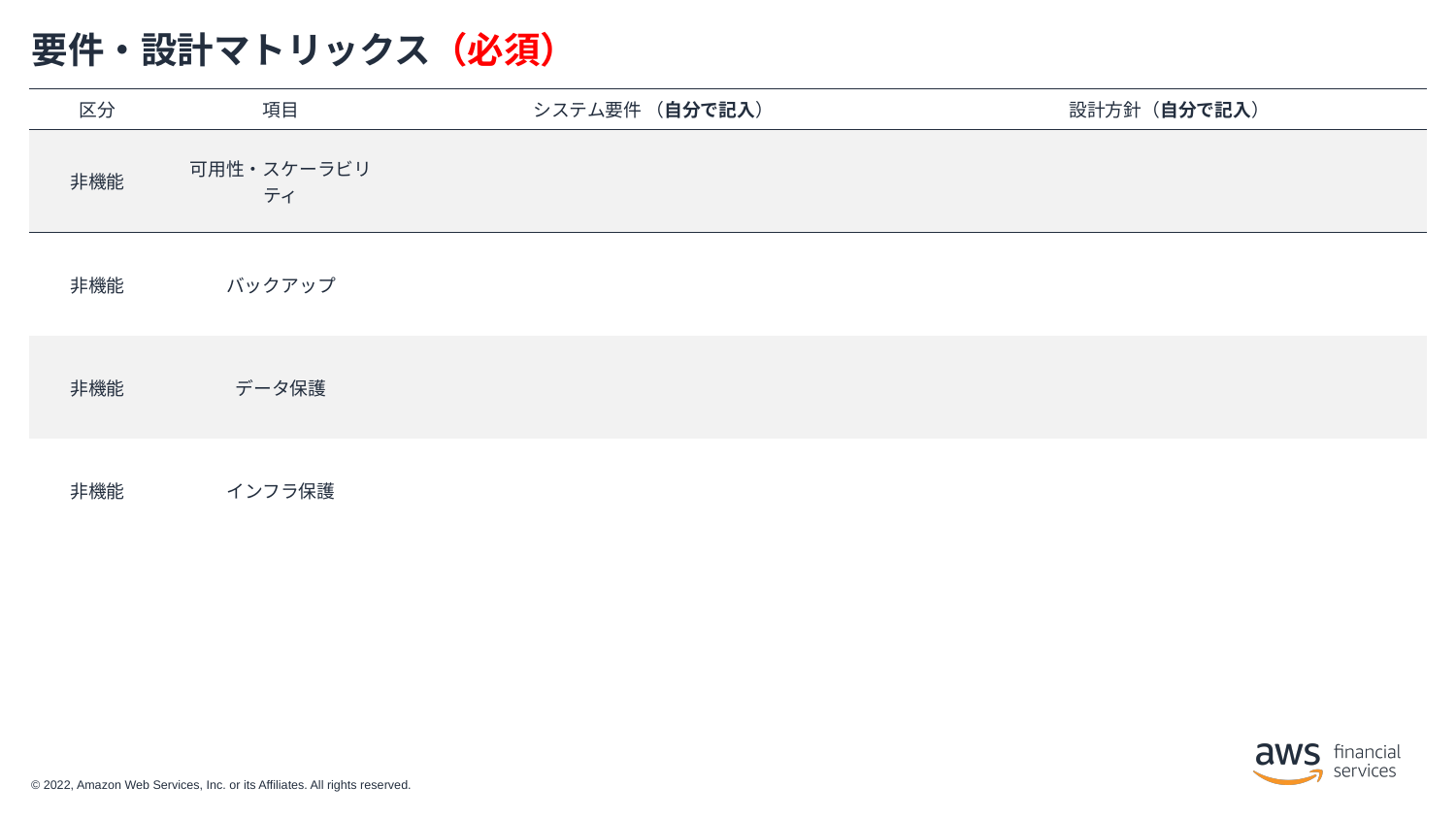

# 要件・設計マトリックス（必須）
| 区分 | 項目 | システム要件 （自分で記入） | 設計方針（自分で記入） |
| --- | --- | --- | --- |
| 非機能 | 可用性・スケーラビリティ |  |  |
| 非機能 | バックアップ |  |  |
| 非機能 | データ保護 |  |  |
| 非機能 | インフラ保護 |  |  |